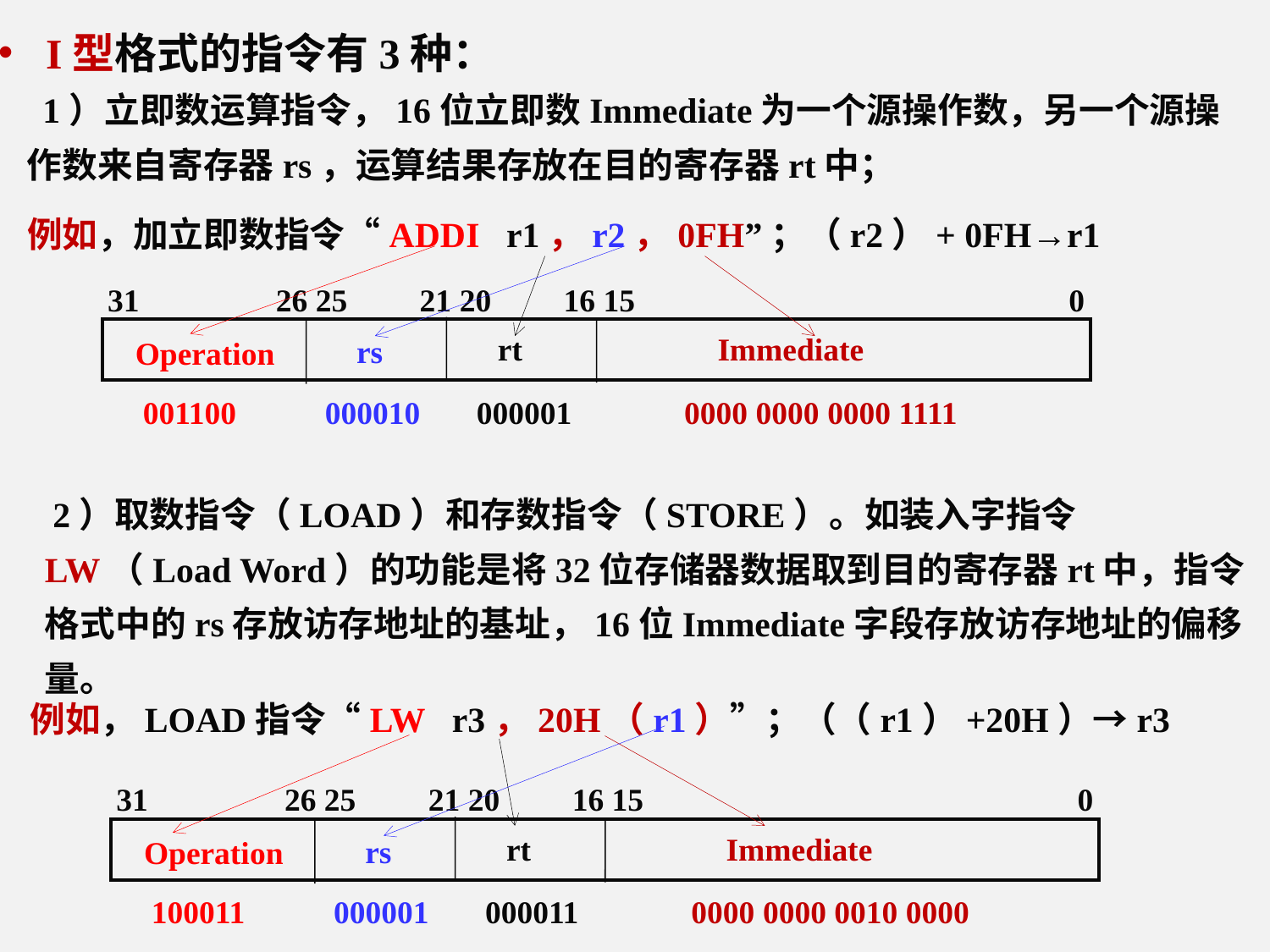

I型格式的指令有3种：
  1）立即数运算指令，16位立即数Immediate为一个源操作数，另一个源操作数来自寄存器rs，运算结果存放在目的寄存器rt中；
 例如，加立即数指令“ADDI   r1，r2，0FH”；（r2）+ 0FH→r1
31                 26 25         21 20         16 15                                                      0

Operation

rt
Immediate
rs
   001100           000010       000001              0000 0000 0000 1111
 2）取数指令（LOAD）和存数指令（STORE）。如装入字指令LW（Load Word）的功能是将32位存储器数据取到目的寄存器rt中，指令格式中的rs存放访存地址的基址，16位Immediate字段存放访存地址的偏移量。
例如，LOAD指令“LW   r3，20H（r1）”；（（r1）+20H）→r3
31                 26 25         21 20         16 15                                                      0

Operation

rt
Immediate
rs
   100011           000001       000011              0000 0000 0010 0000